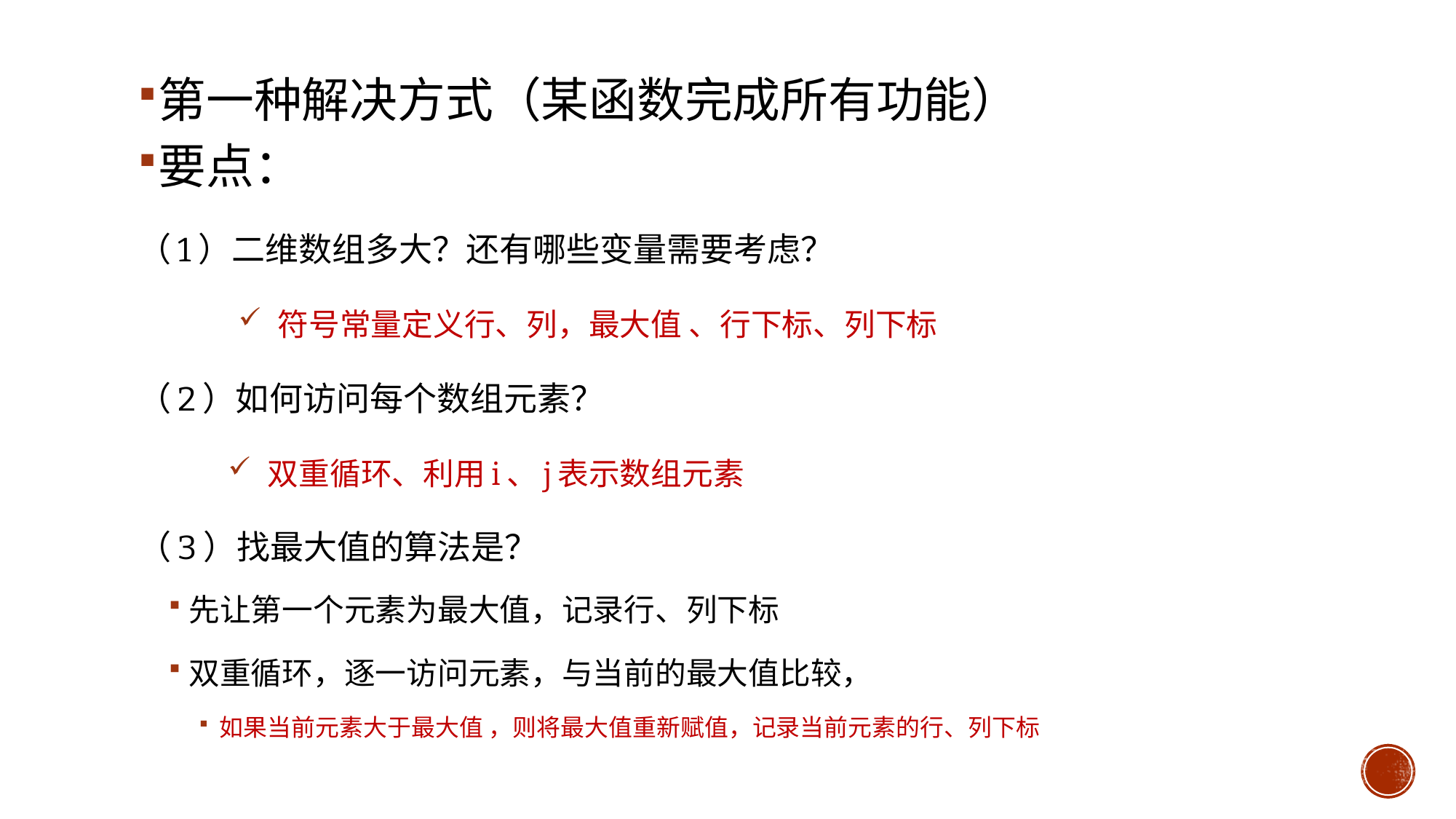

第一种解决方式（某函数完成所有功能）
要点：
（1）二维数组多大？还有哪些变量需要考虑？
  符号常量定义行、列，最大值 、行下标、列下标
（2）如何访问每个数组元素？
  双重循环、利用i、j表示数组元素
（3）找最大值的算法是？
先让第一个元素为最大值，记录行、列下标
双重循环，逐一访问元素，与当前的最大值比较，
如果当前元素大于最大值 ，则将最大值重新赋值，记录当前元素的行、列下标